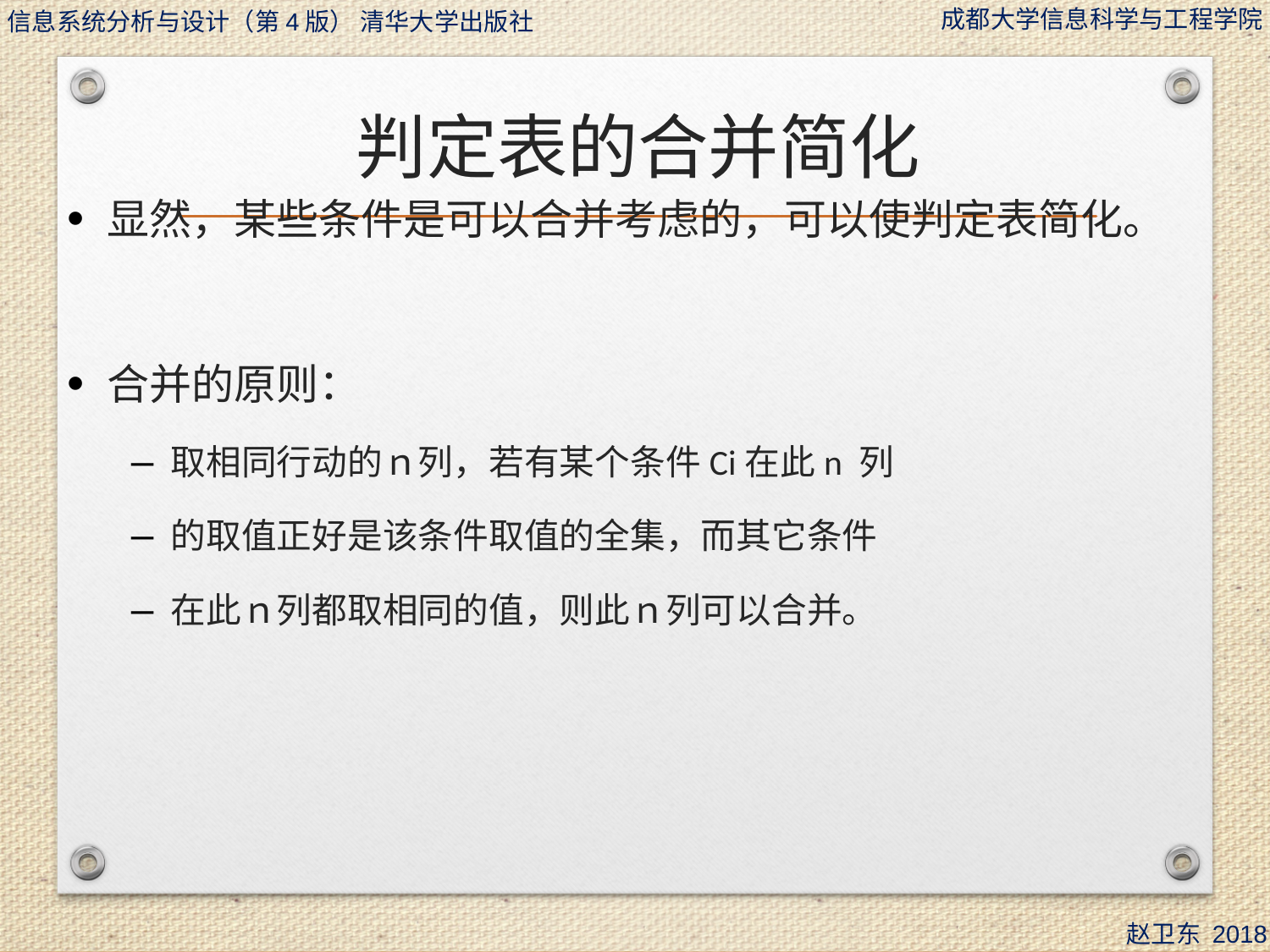

# 判定表的合并简化
显然，某些条件是可以合并考虑的，可以使判定表简化。

合并的原则：
取相同行动的ｎ列，若有某个条件Ci在此n 列
的取值正好是该条件取值的全集，而其它条件
在此ｎ列都取相同的值，则此ｎ列可以合并。